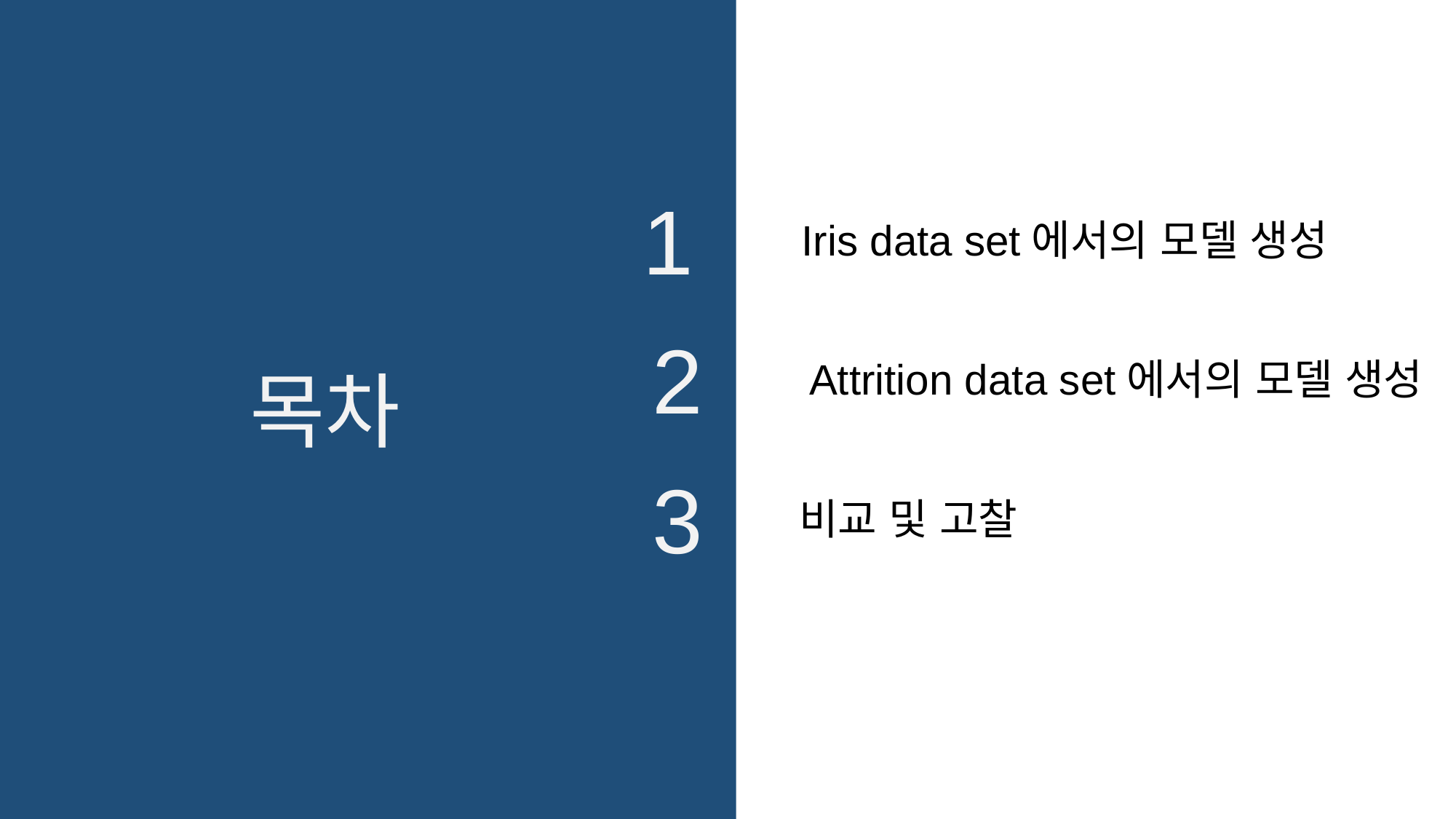

1
Iris data set에서의 모델 생성
2
Attrition data set에서의 모델 생성
목차
3
비교 및 고찰